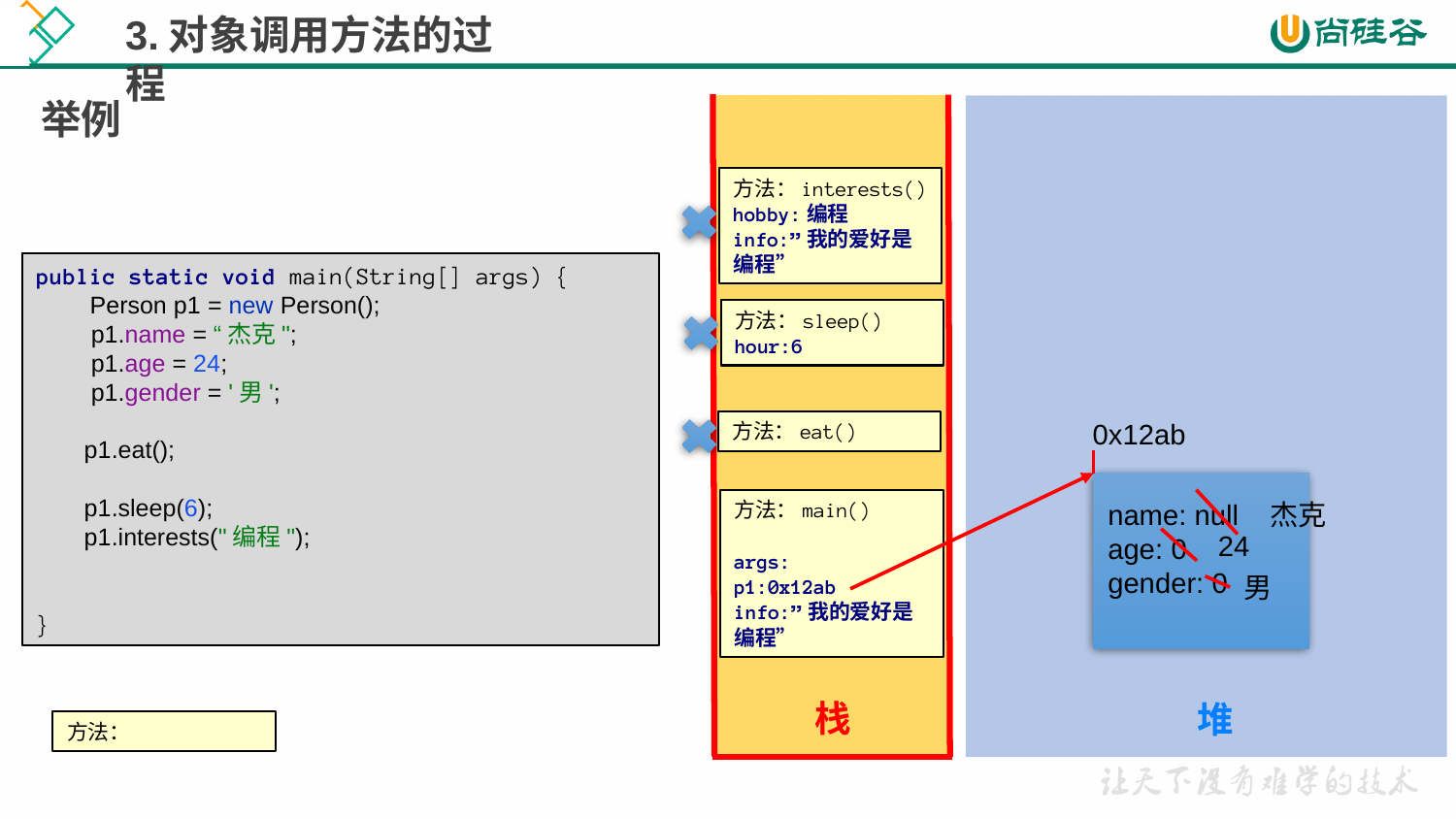

3.对象调用方法的过程

举例

栈

堆
方法：interests()
hobby:编程
info:”我的爱好是编程”

public static void main(String[] args) {
    Person p1 = new Person();
        p1.name = “杰克";
        p1.age = 24;
        p1.gender = '男';

       p1.eat();
       p1.sleep(6);
       p1.interests("编程");
}
方法：sleep()
hour:6

0x12ab
方法：eat()

方法：main()

args:
p1:0x12ab
info:”我的爱好是编程”
name: null
age: 0
gender: 0
杰克
24
男
方法：